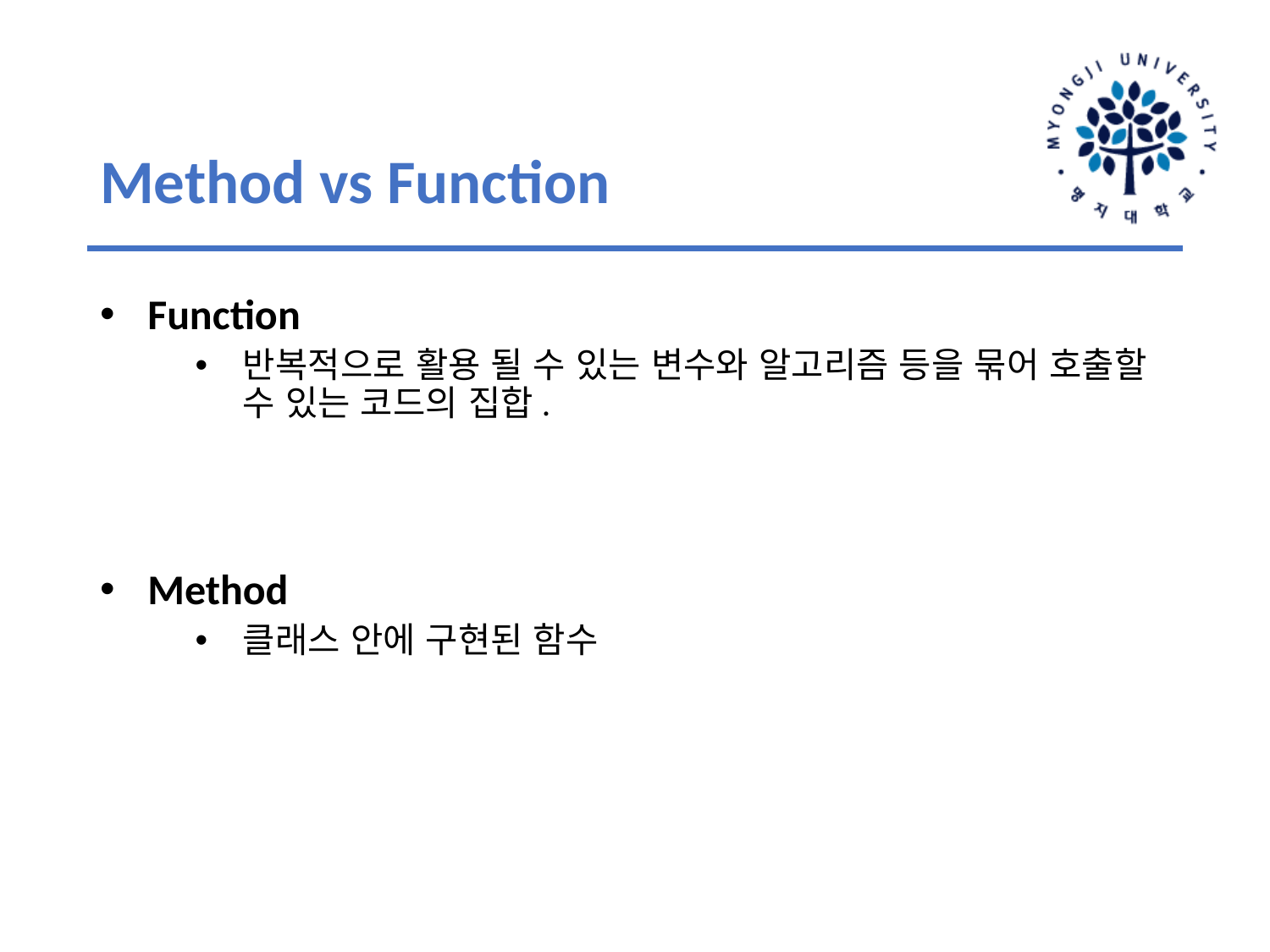

# Method vs Function
Function
반복적으로 활용 될 수 있는 변수와 알고리즘 등을 묶어 호출할 수 있는 코드의 집합.

Method
클래스 안에 구현된 함수